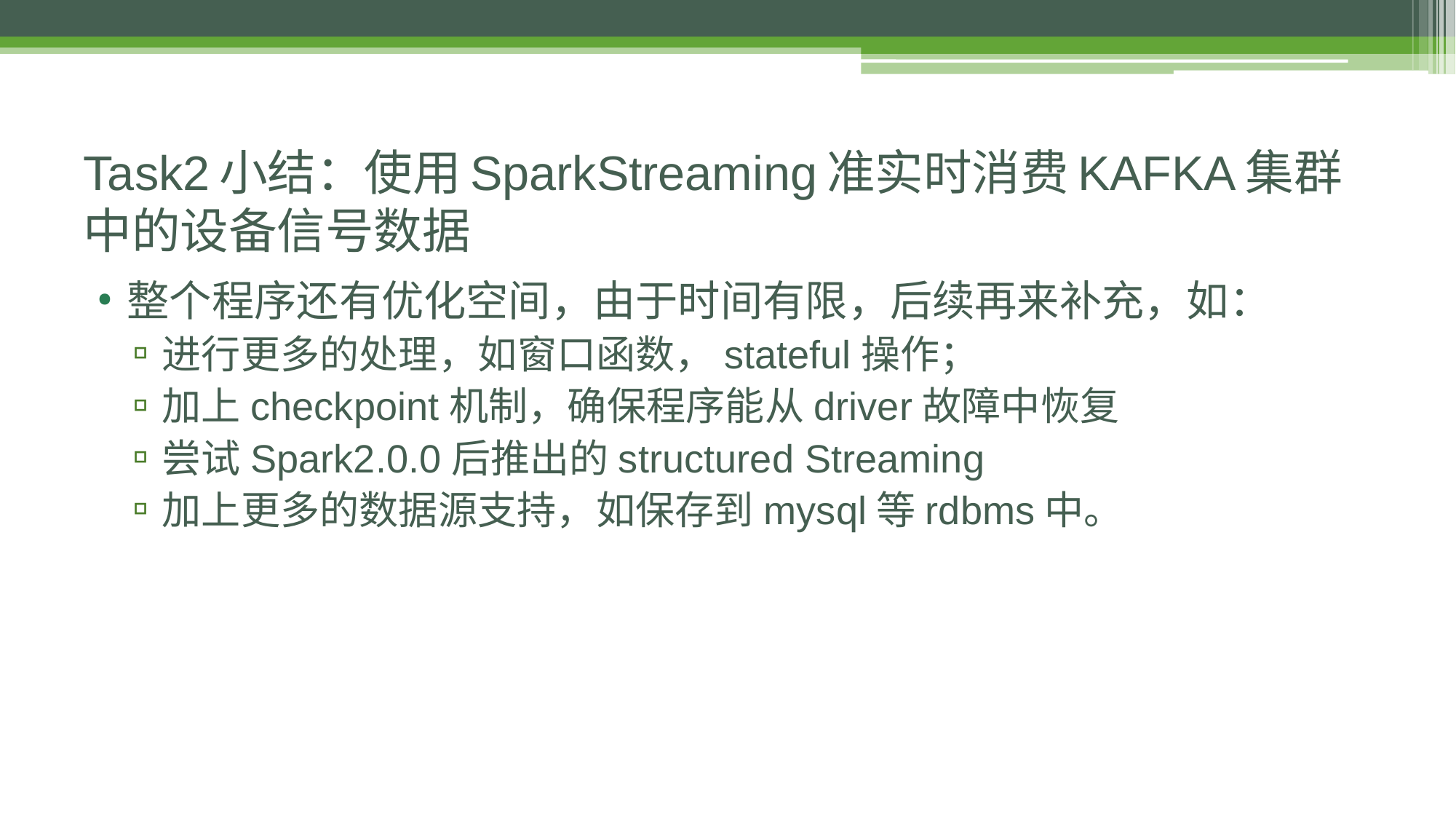

# Task2小结：使用SparkStreaming准实时消费KAFKA集群中的设备信号数据
整个程序还有优化空间，由于时间有限，后续再来补充，如：
进行更多的处理，如窗口函数，stateful操作；
加上checkpoint机制，确保程序能从driver故障中恢复
尝试Spark2.0.0后推出的structured Streaming
加上更多的数据源支持，如保存到mysql等rdbms中。